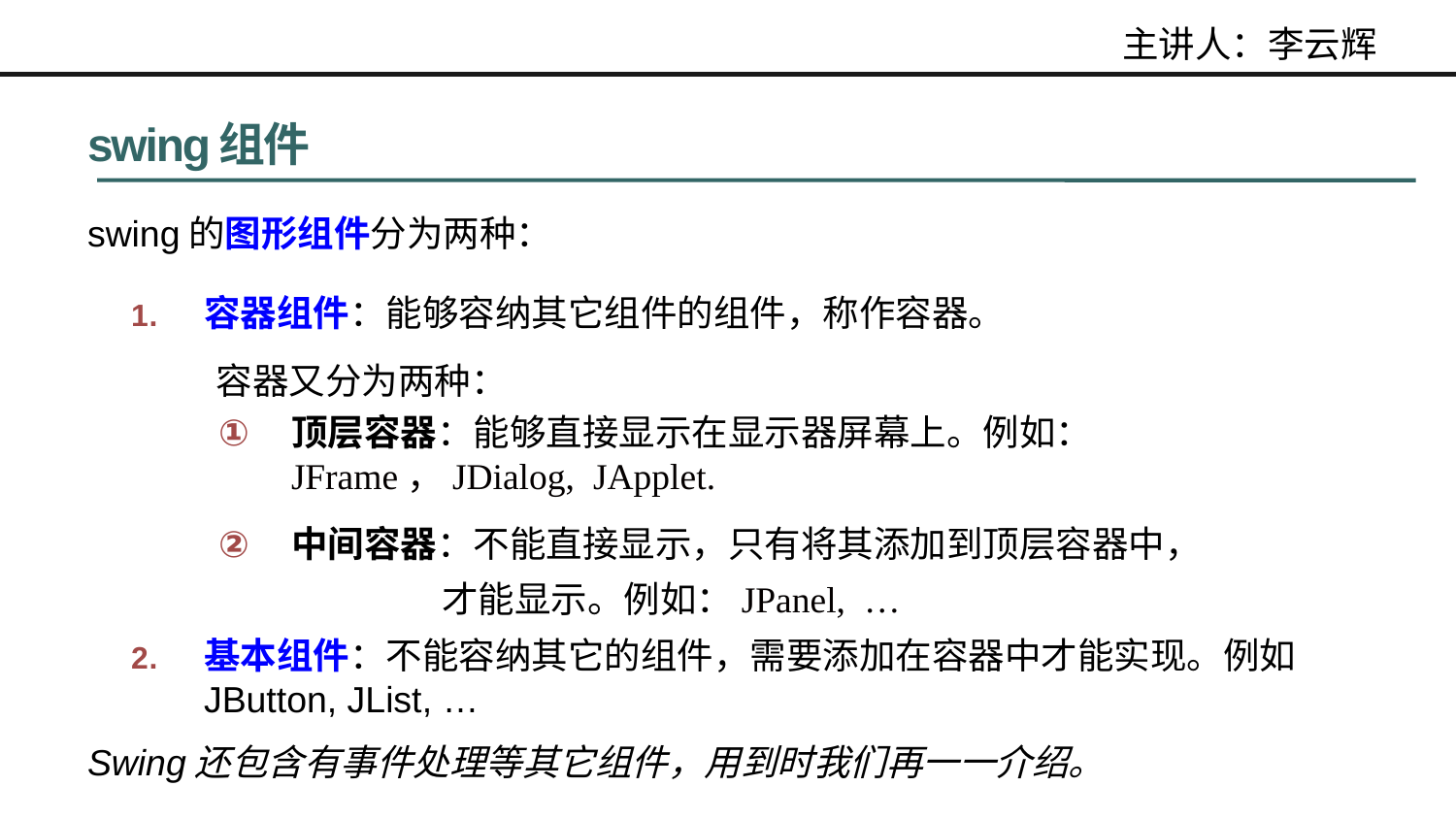

# swing组件

swing的图形组件分为两种：
容器组件：能够容纳其它组件的组件，称作容器。
    容器又分为两种：
顶层容器：能够直接显示在显示器屏幕上。例如：JFrame，JDialog,  JApplet.
中间容器：不能直接显示，只有将其添加到顶层容器中，
                          才能显示。例如：JPanel,  …
基本组件：不能容纳其它的组件，需要添加在容器中才能实现。例如JButton, JList, …
Swing还包含有事件处理等其它组件，用到时我们再一一介绍。